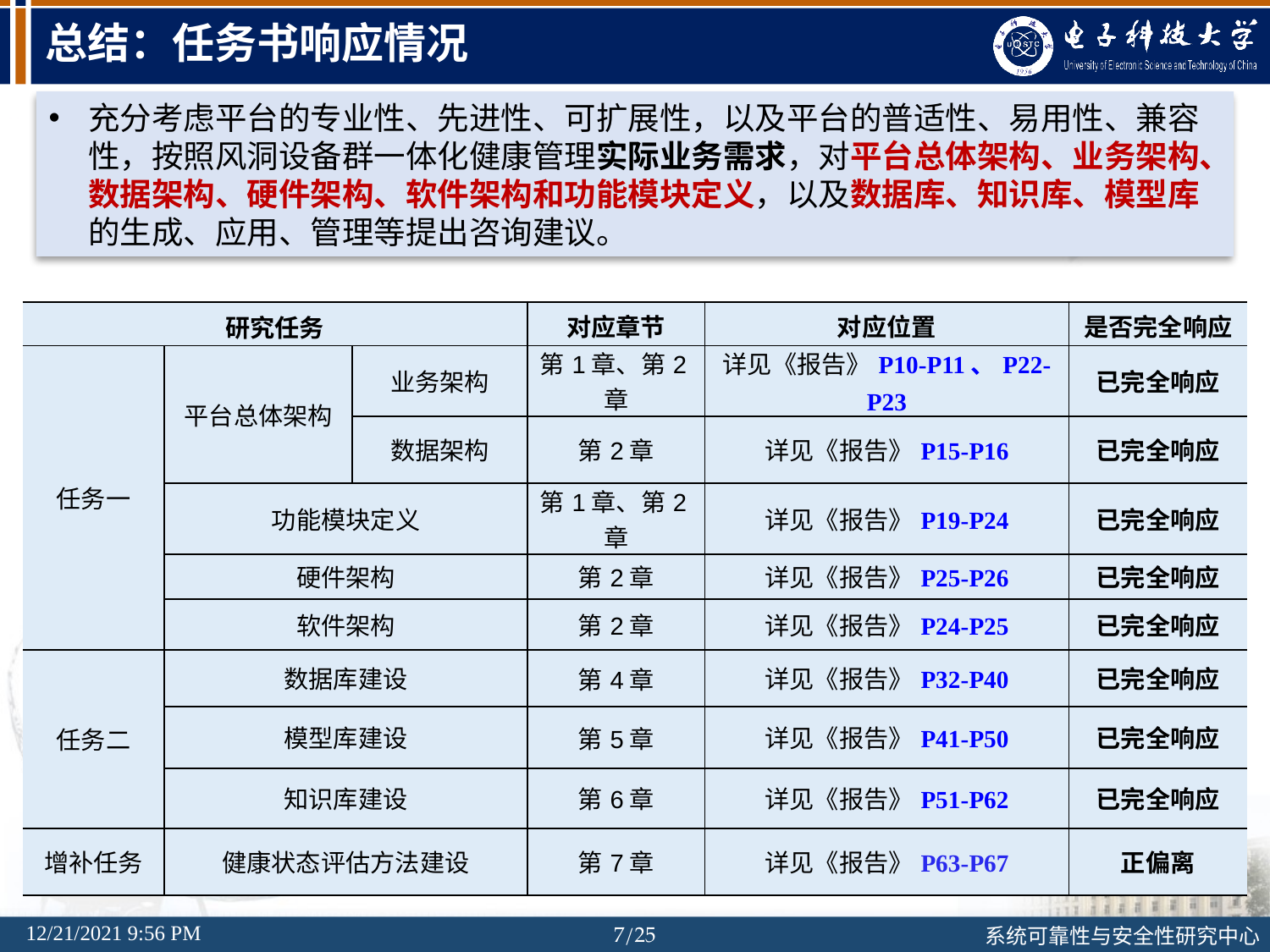

# 总结：任务书响应情况
充分考虑平台的专业性、先进性、可扩展性，以及平台的普适性、易用性、兼容性，按照风洞设备群一体化健康管理实际业务需求，对平台总体架构、业务架构、数据架构、硬件架构、软件架构和功能模块定义，以及数据库、知识库、模型库的生成、应用、管理等提出咨询建议。
| 研究任务 |  |  | 对应章节 | 对应位置 | 是否完全响应 |
| --- | --- | --- | --- | --- | --- |
| 任务一 | 平台总体架构 | 业务架构 | 第1章、第2章 | 详见《报告》P10-P11、P22-P23 | 已完全响应 |
|  |  | 数据架构 | 第2章 | 详见《报告》P15-P16 | 已完全响应 |
|  | 功能模块定义 |  | 第1章、第2章 | 详见《报告》P19-P24 | 已完全响应 |
|  | 硬件架构 |  | 第2章 | 详见《报告》P25-P26 | 已完全响应 |
|  | 软件架构 |  | 第2章 | 详见《报告》P24-P25 | 已完全响应 |
| 任务二 | 数据库建设 |  | 第4章 | 详见《报告》P32-P40 | 已完全响应 |
|  | 模型库建设 |  | 第5章 | 详见《报告》P41-P50 | 已完全响应 |
|  | 知识库建设 |  | 第6章 | 详见《报告》P51-P62 | 已完全响应 |
| 增补任务 | 健康状态评估方法建设 |  | 第7章 | 详见《报告》P63-P67 | 正偏离 |